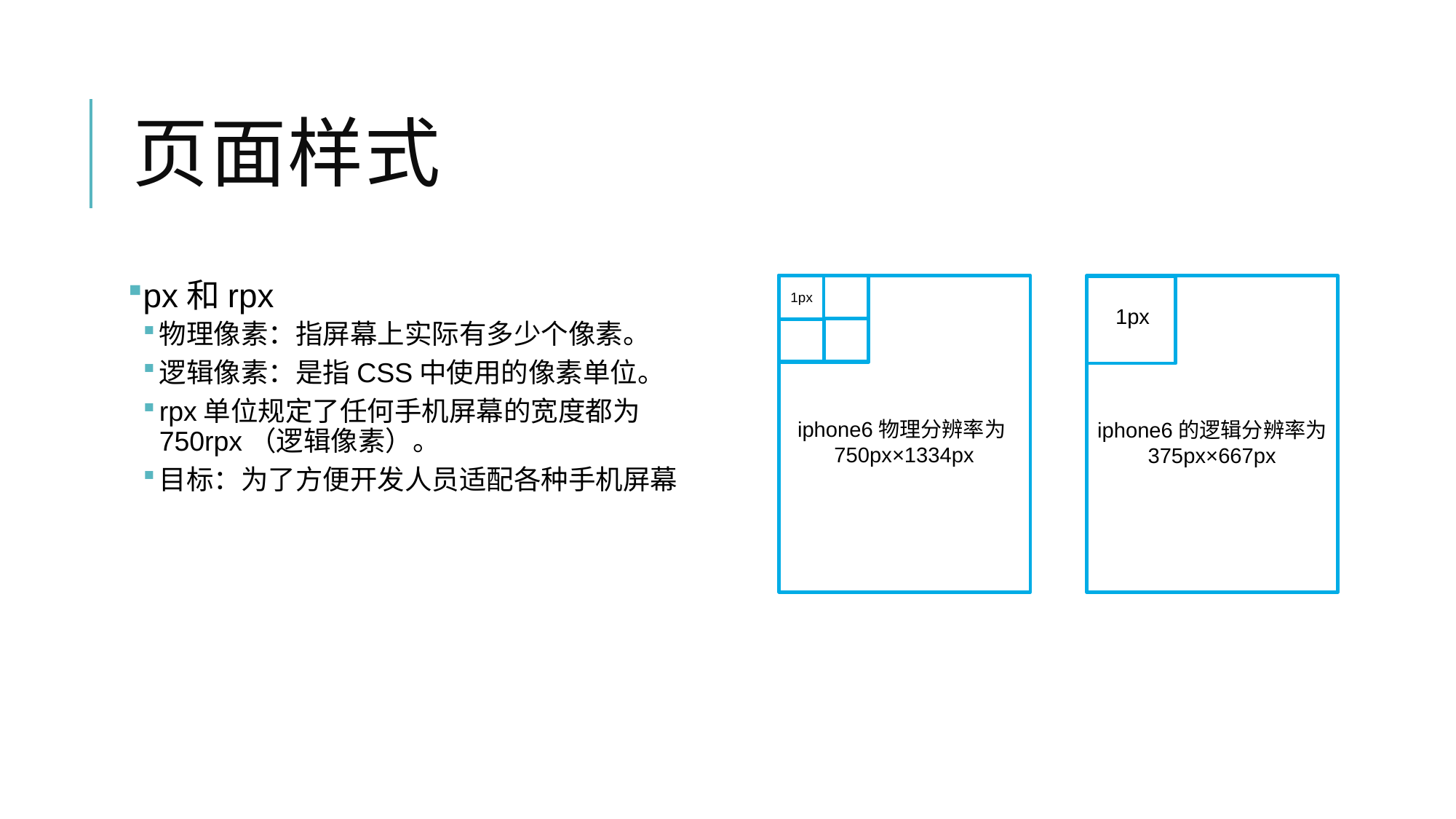

# 页面样式
px和rpx
物理像素：指屏幕上实际有多少个像素。
逻辑像素：是指CSS中使用的像素单位。
rpx单位规定了任何手机屏幕的宽度都为750rpx（逻辑像素）。
目标：为了方便开发人员适配各种手机屏幕

1px
1px
iphone6物理分辨率为750px×1334px
iphone6的逻辑分辨率为375px×667px